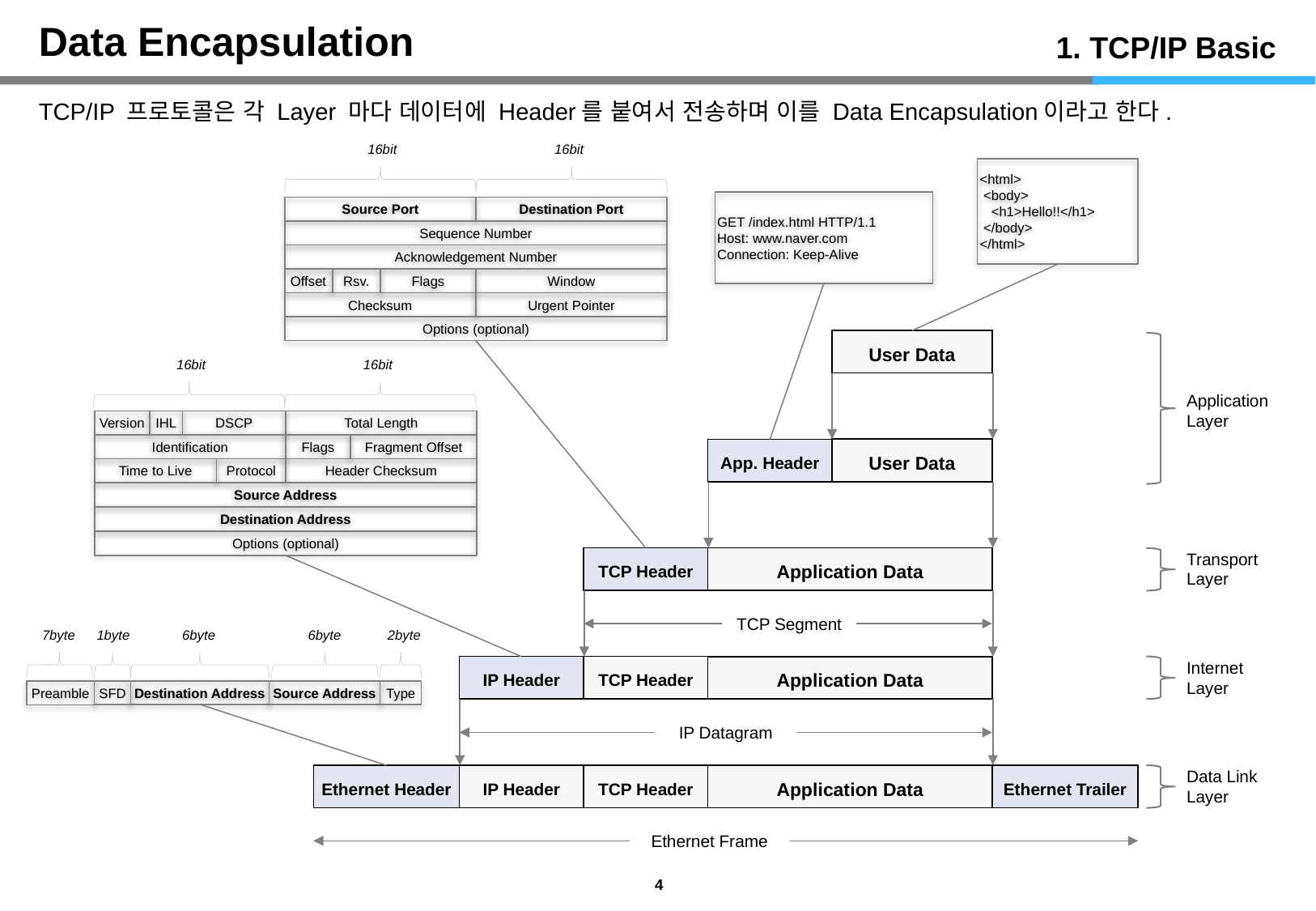

# Data Encapsulation
1. TCP/IP Basic
TCP/IP 프로토콜은 각 Layer 마다 데이터에 Header를 붙여서 전송하며 이를 Data Encapsulation이라고 한다.

16bit
16bit
Source Port
Destination Port
Sequence Number
Acknowledgement Number
Offset
Rsv.
Flags
Window
Checksum
Urgent Pointer
Options (optional)
<html>
 <body>
   <h1>Hello!!</h1>
 </body>
</html>
GET /index.html HTTP/1.1
Host: www.naver.com
Connection: Keep-Alive

User Data

16bit
16bit
Application
Layer
Version
IHL
DSCP
Total Length
Identification
Flags
Fragment Offset
User Data
App. Header
Time to Live
Protocol
Header Checksum
Source Address
Destination Address
Options (optional)
Transport
Layer
Application Data
TCP Header

TCP Segment

7byte
1byte
6byte
6byte
2byte

Preamble
SFD
Destination Address
Source Address
Type
Internet
Layer

IP Header
TCP Header
Application Data
IP Datagram
Data Link
Layer
Application Data
Ethernet Header
IP Header
TCP Header
Ethernet Trailer

Ethernet Frame